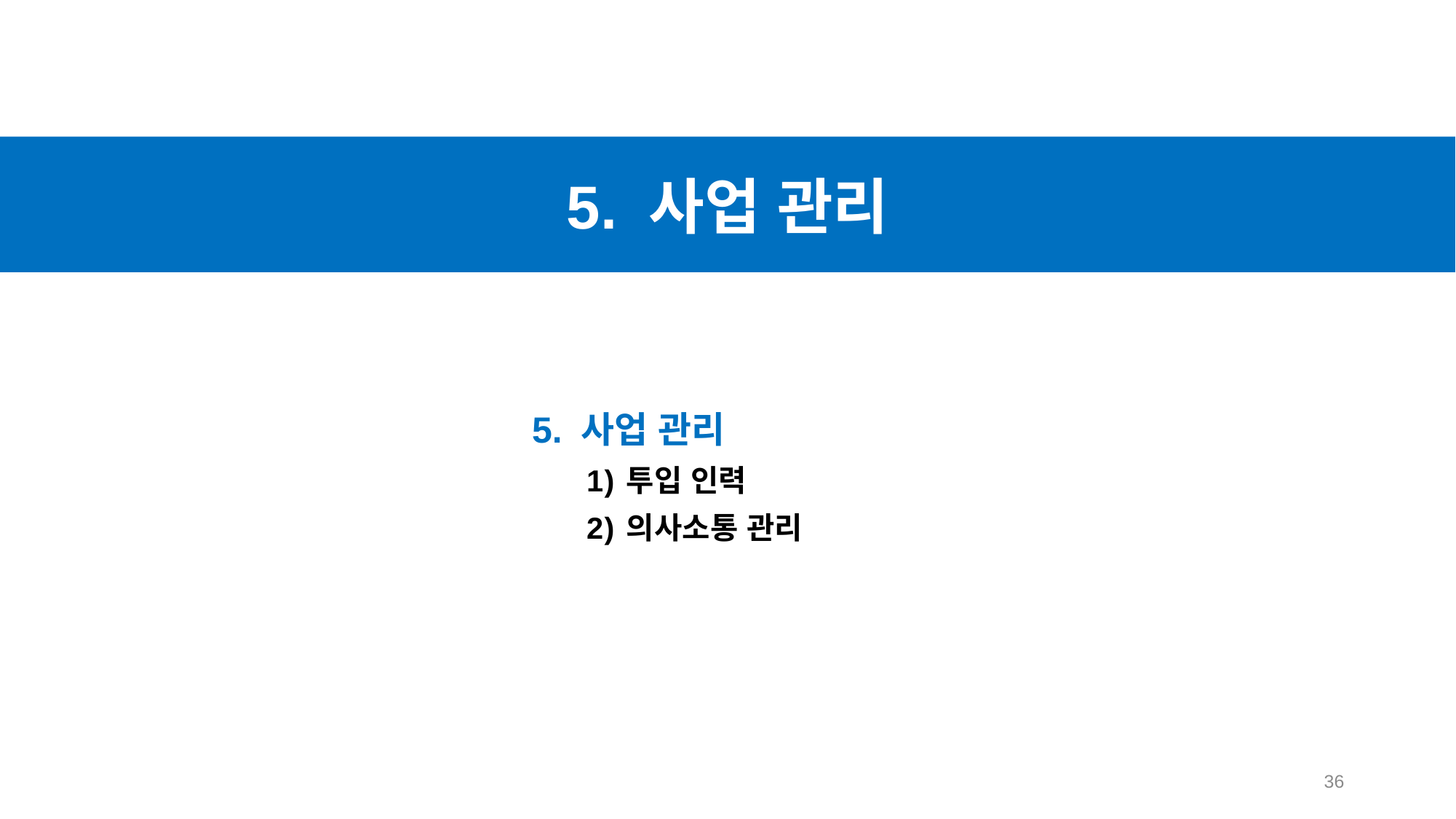

5. 사업 관리
5. 사업 관리
투입 인력
의사소통 관리
36